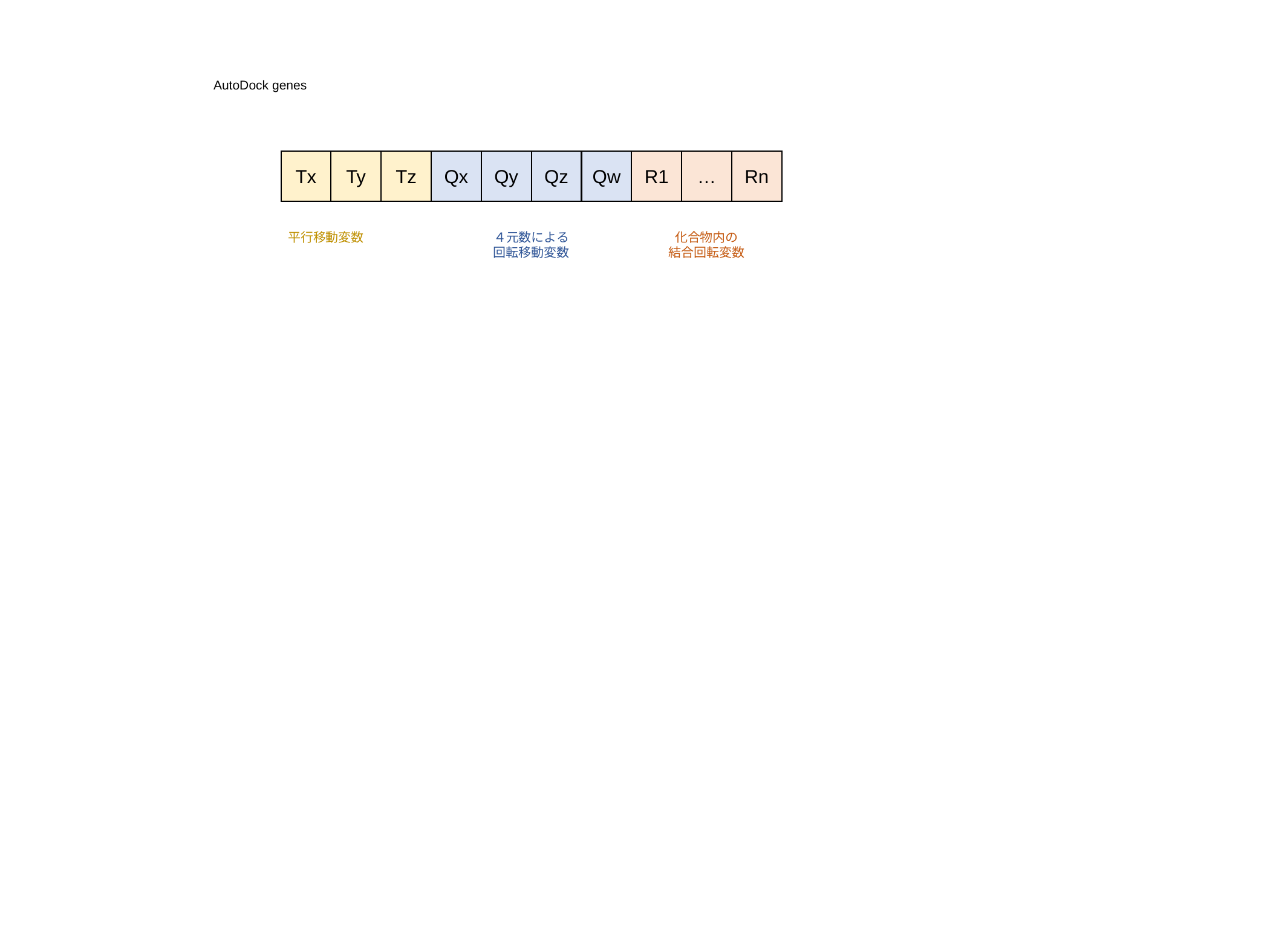

AutoDock genes
Tx
Ty
Tz
Qx
Qy
Qz
Qw
R1
…
Rn
平行移動変数
４元数による
回転移動変数
化合物内の
結合回転変数